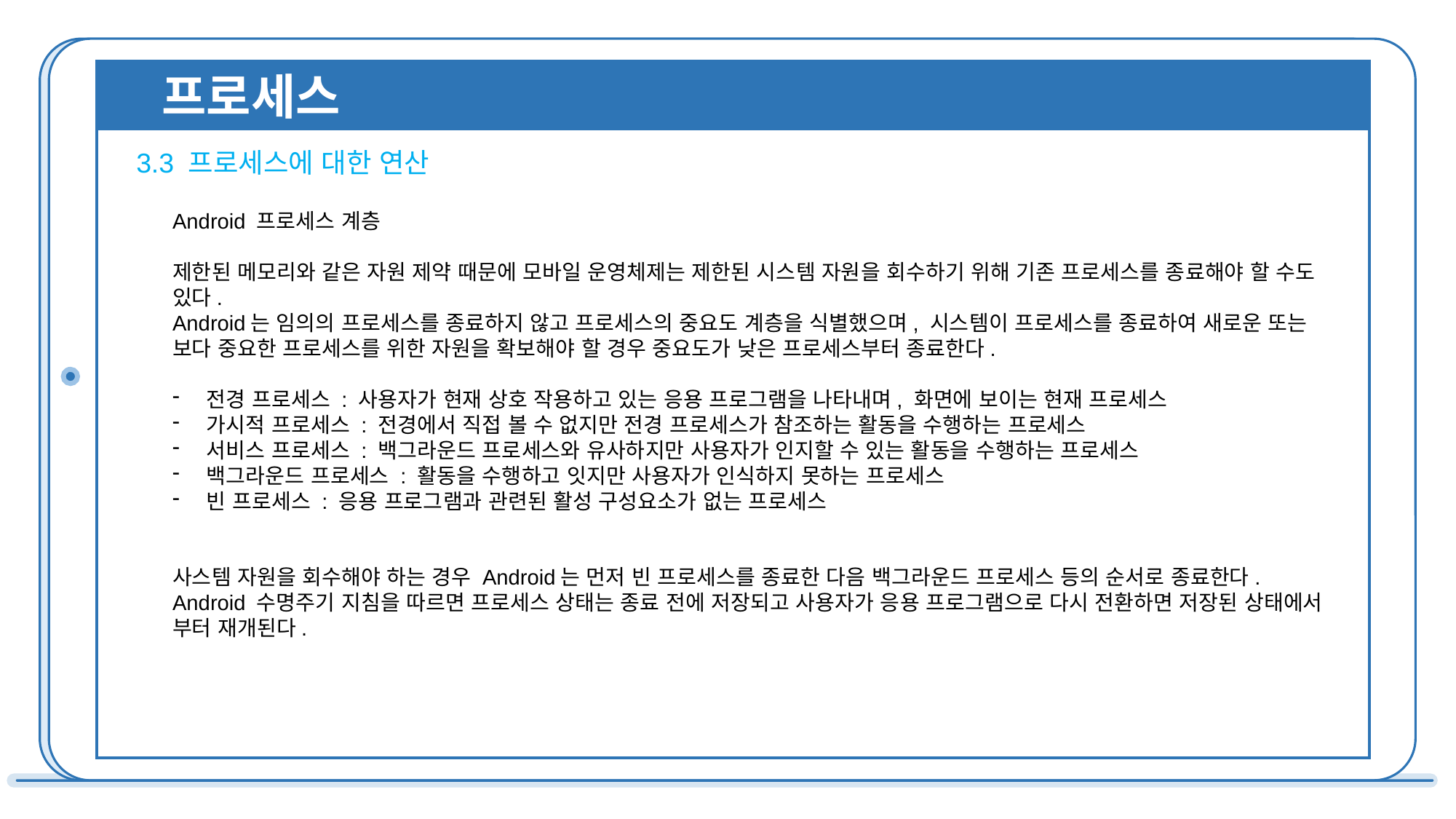

프로세스

3.3 프로세스에 대한 연산
Android 프로세스 계층

제한된 메모리와 같은 자원 제약 때문에 모바일 운영체제는 제한된 시스템 자원을 회수하기 위해 기존 프로세스를 종료해야 할 수도 있다.
Android는 임의의 프로세스를 종료하지 않고 프로세스의 중요도 계층을 식별했으며, 시스템이 프로세스를 종료하여 새로운 또는 보다 중요한 프로세스를 위한 자원을 확보해야 할 경우 중요도가 낮은 프로세스부터 종료한다.

전경 프로세스 : 사용자가 현재 상호 작용하고 있는 응용 프로그램을 나타내며, 화면에 보이는 현재 프로세스
가시적 프로세스 : 전경에서 직접 볼 수 없지만 전경 프로세스가 참조하는 활동을 수행하는 프로세스
서비스 프로세스 : 백그라운드 프로세스와 유사하지만 사용자가 인지할 수 있는 활동을 수행하는 프로세스
백그라운드 프로세스 : 활동을 수행하고 잇지만 사용자가 인식하지 못하는 프로세스
빈 프로세스 : 응용 프로그램과 관련된 활성 구성요소가 없는 프로세스

사스템 자원을 회수해야 하는 경우 Android는 먼저 빈 프로세스를 종료한 다음 백그라운드 프로세스 등의 순서로 종료한다.
Android 수명주기 지침을 따르면 프로세스 상태는 종료 전에 저장되고 사용자가 응용 프로그램으로 다시 전환하면 저장된 상태에서 부터 재개된다.